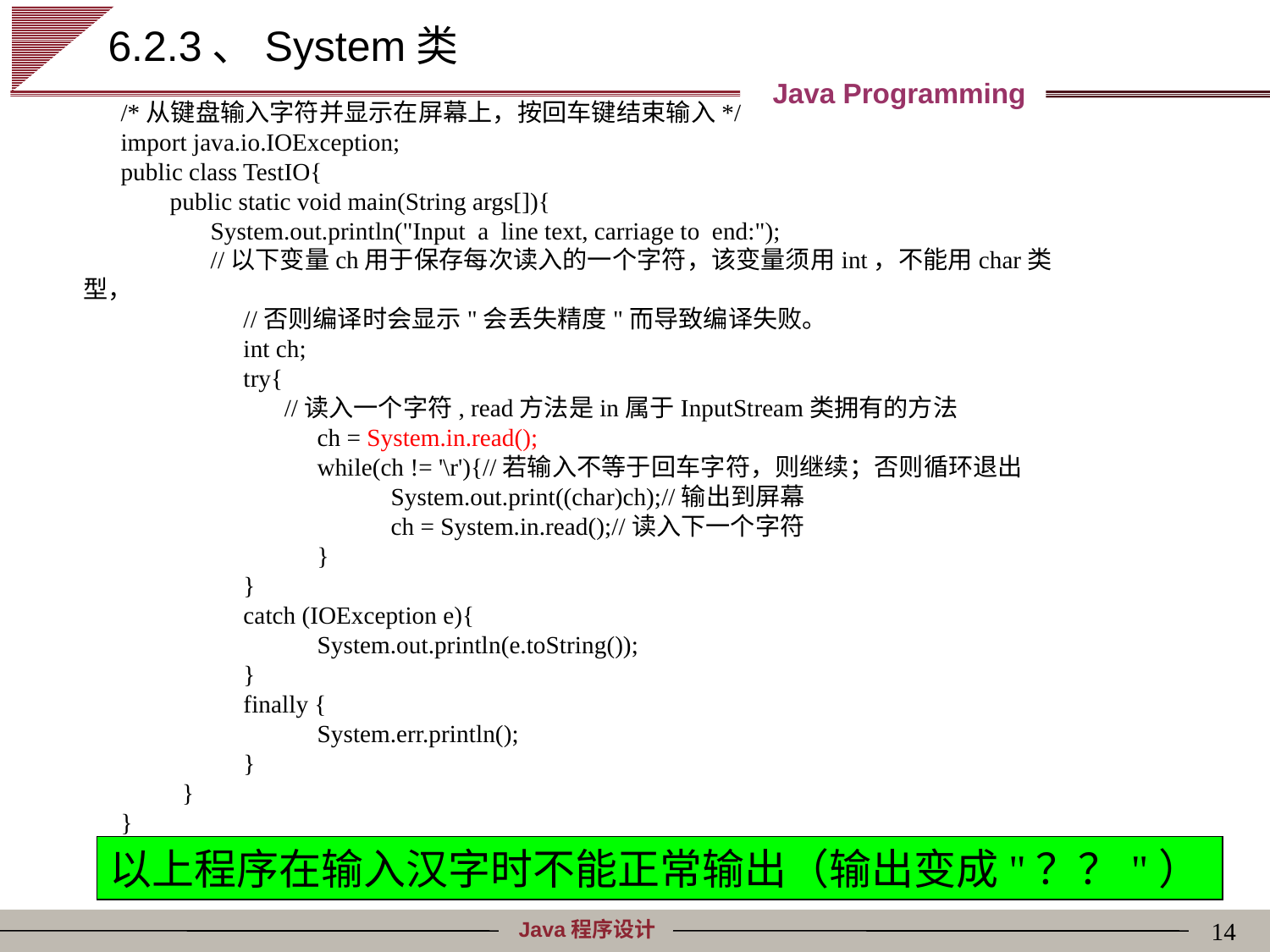

# 6.2.3、System类
/*从键盘输入字符并显示在屏幕上，按回车键结束输入*/
import java.io.IOException;
public class TestIO{
        public static void main(String args[]){
  	System.out.println("Input  a  line text, carriage to  end:");
	//以下变量ch用于保存每次读入的一个字符，该变量须用int，不能用char类型，
                    //否则编译时会显示"会丢失精度"而导致编译失败。
                    int ch;
                    try{
	            //读入一个字符, read方法是in属于InputStream类拥有的方法
                                ch = System.in.read();
                                while(ch != '\r'){//若输入不等于回车字符，则继续；否则循环退出
                                            System.out.print((char)ch);//输出到屏幕
                                            ch = System.in.read();//读入下一个字符
                                }
                    }
                    catch (IOException e){
                                System.out.println(e.toString());
                    }
                    finally {
                                System.err.println();
                    }
          }
}
以上程序在输入汉字时不能正常输出（输出变成"？？"）